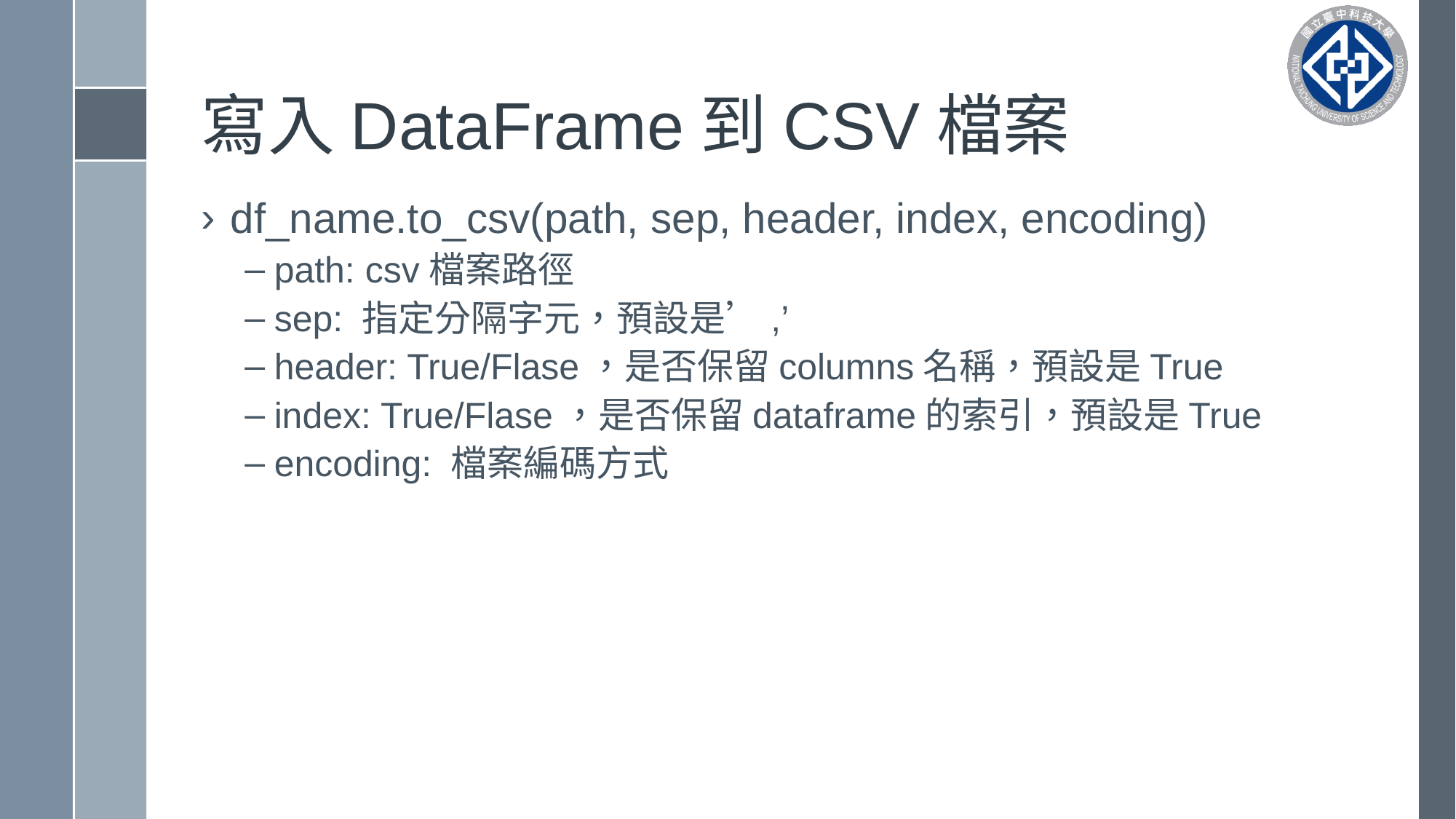

# 寫入DataFrame到CSV檔案
df_name.to_csv(path, sep, header, index, encoding)
path: csv檔案路徑
sep: 指定分隔字元，預設是’,’
header: True/Flase，是否保留columns名稱，預設是True
index: True/Flase，是否保留dataframe的索引，預設是True
encoding: 檔案編碼方式